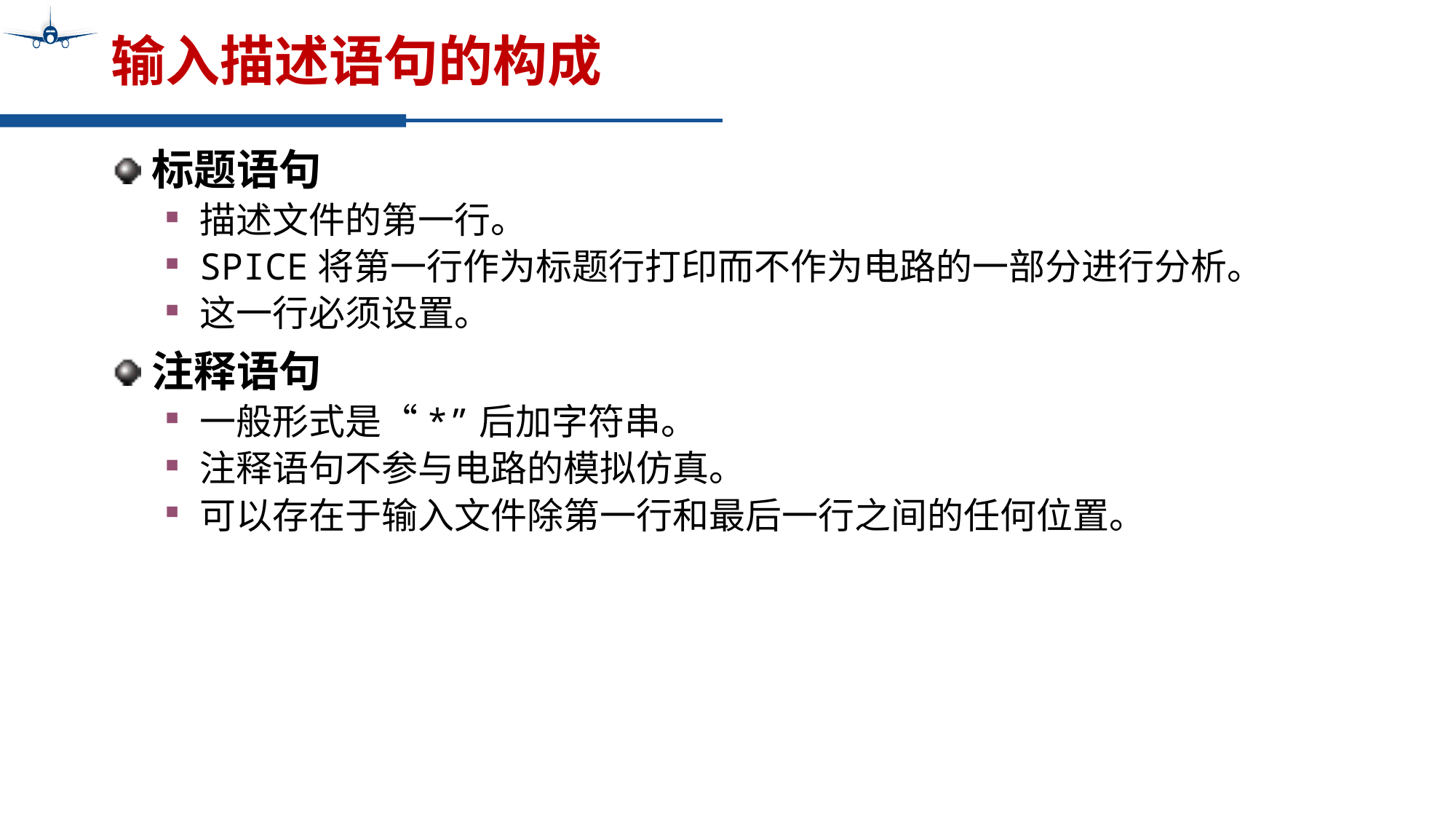

# 输入描述语句的构成
标题语句
描述文件的第一行。
SPICE将第一行作为标题行打印而不作为电路的一部分进行分析。
这一行必须设置。
注释语句
一般形式是“*”后加字符串。
注释语句不参与电路的模拟仿真。
可以存在于输入文件除第一行和最后一行之间的任何位置。